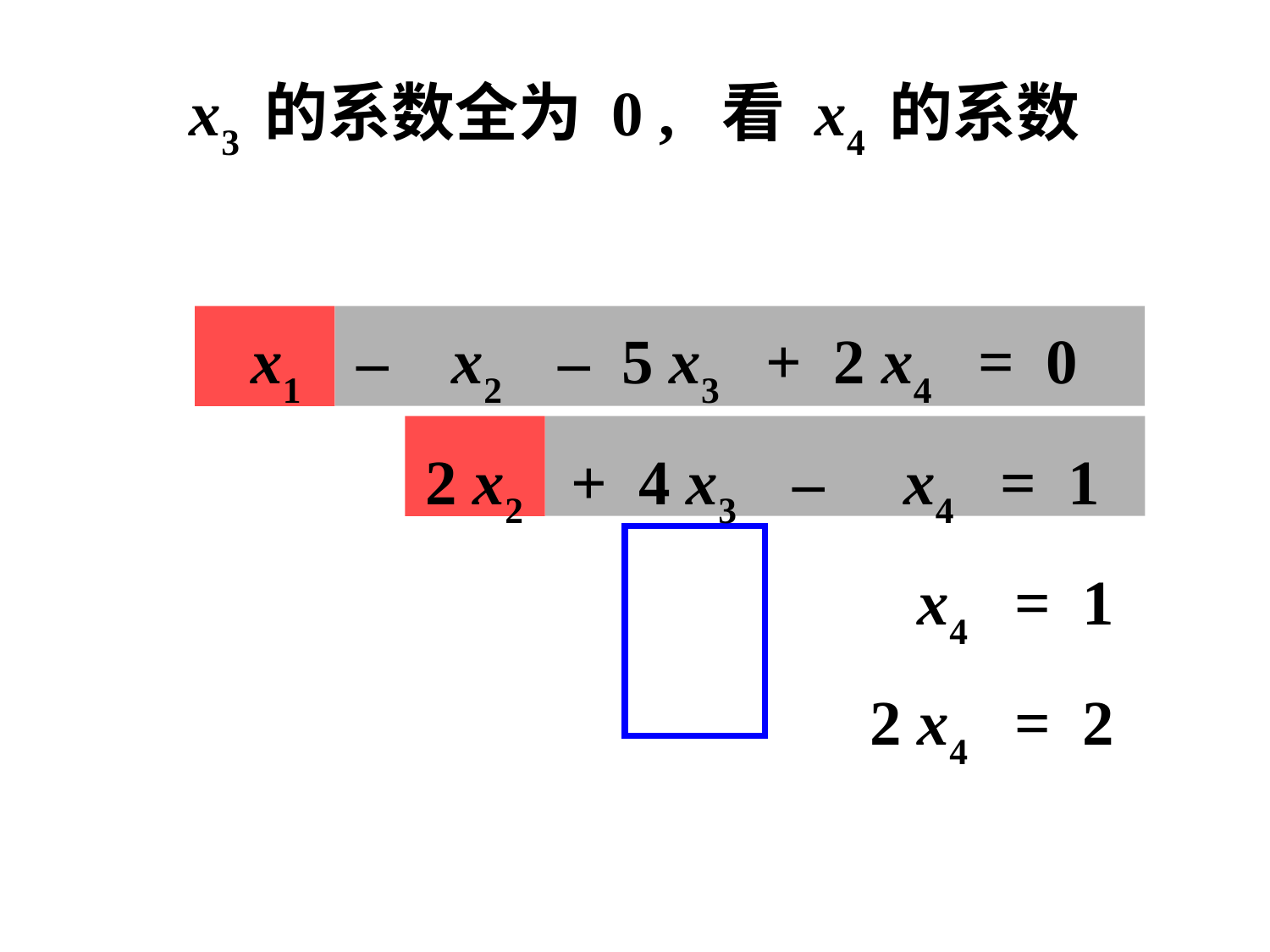

# x3 的系数全为 0 ,  看 x4 的系数
           x1      –    x2      –  5 x3     +  2 x4     =  0
                      2 x2   +  4 x3      –     x4     =  1
                                                     x4     =  1
                                                  2 x4     =  2